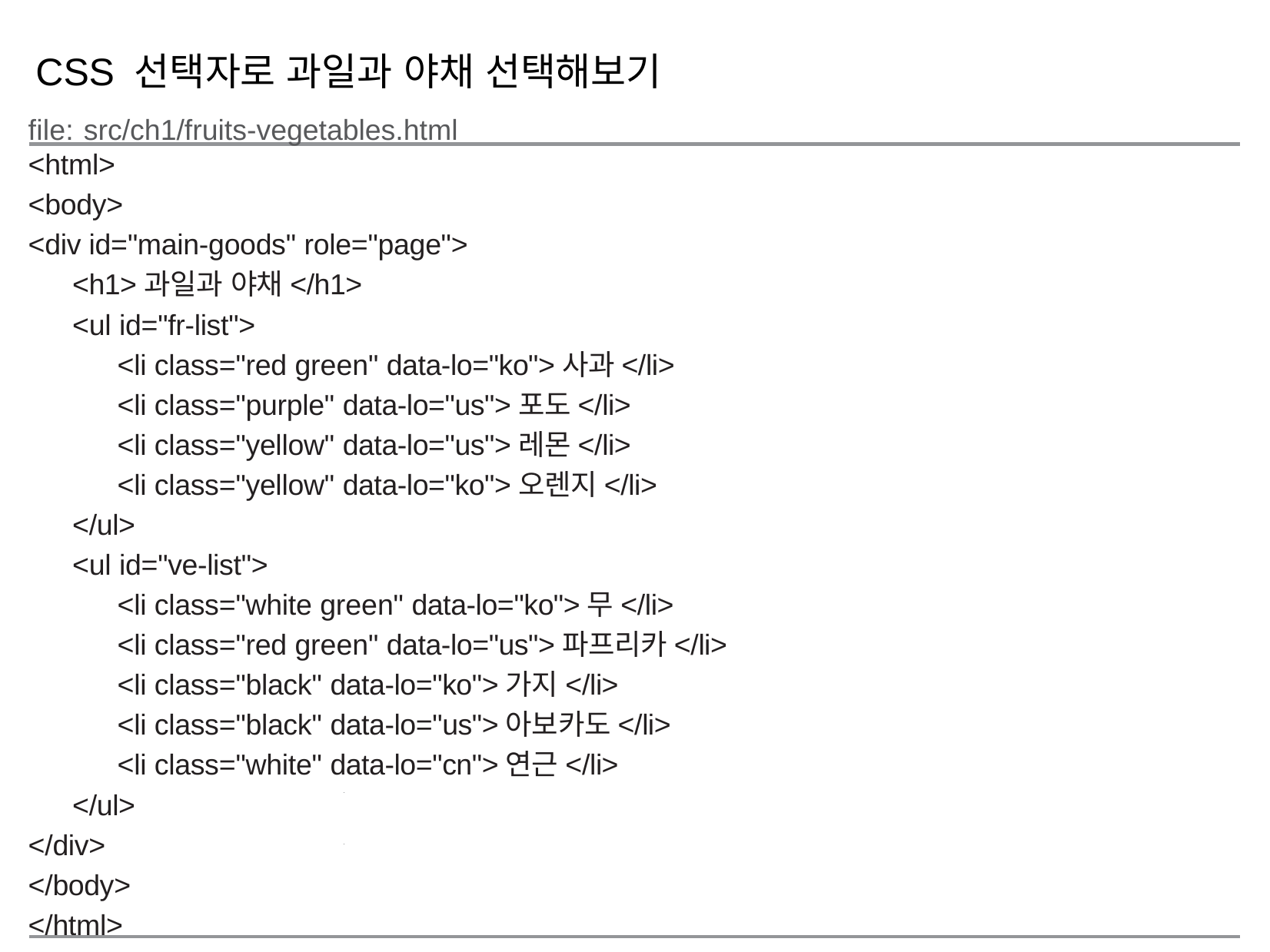

CSS 선택자로 과일과 야채 선택해보기
file: src/ch1/fruits-vegetables.html
<html>
<body>
<div id="main-goods" role="page">
<h1>과일과 야채</h1>
<ul id="fr-list">
<li class="red green" data-lo="ko">사과</li>
<li class="purple" data-lo="us">포도</li>
<li class="yellow" data-lo="us">레몬</li>
<li class="yellow" data-lo="ko">오렌지</li>
</ul>
<ul id="ve-list">
<li class="white green" data-lo="ko">무</li>
<li class="red green" data-lo="us">파프리카</li>
<li class="black" data-lo="ko">가지</li>
<li class="black" data-lo="us">아보카도</li>
<li class="white" data-lo="cn">연근</li>
</ul>
</div>
</body>
</html>